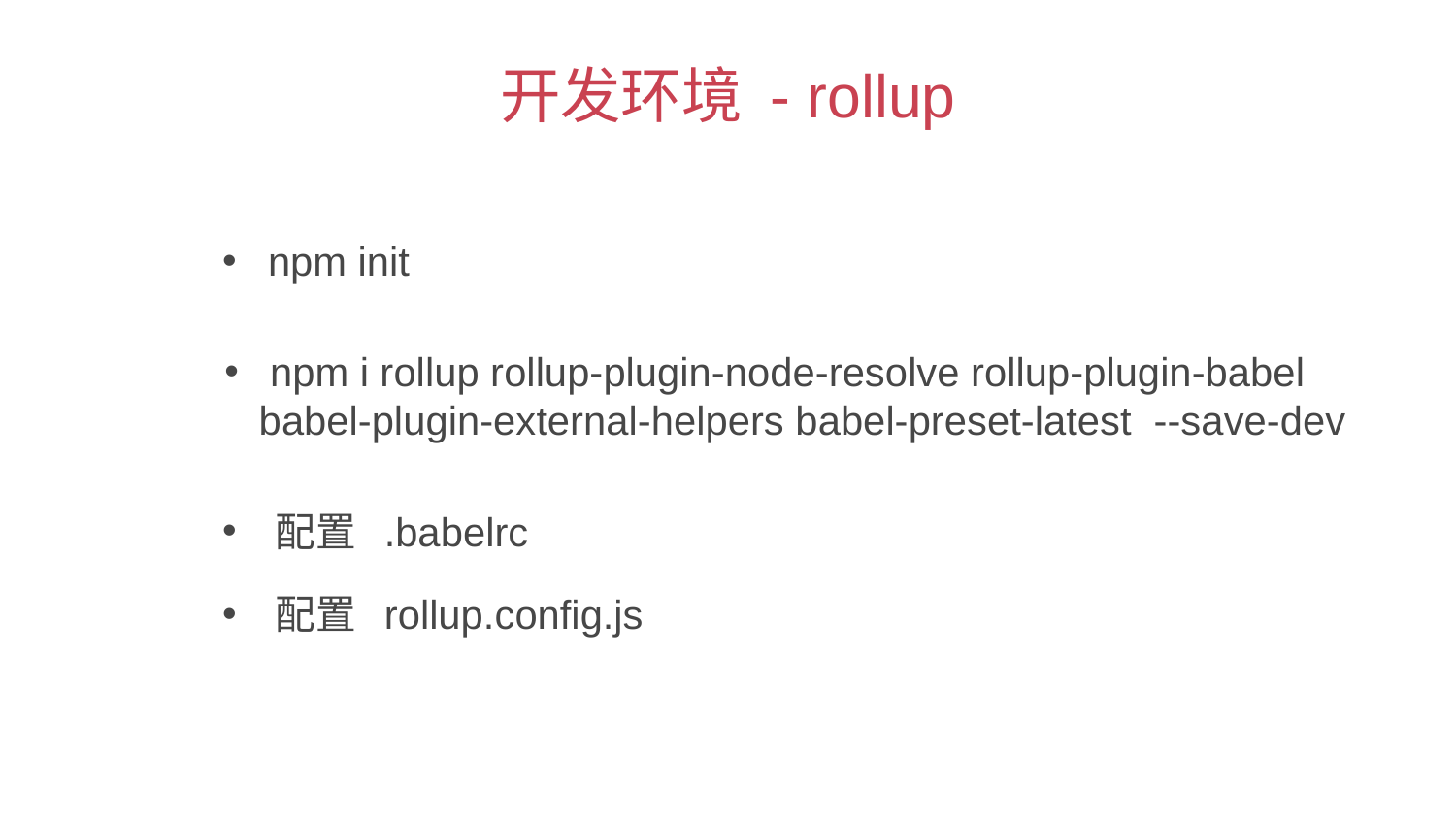

开发环境 - rollup
 npm init
 npm i rollup rollup-plugin-node-resolve rollup-plugin-babel babel-plugin-external-helpers babel-preset-latest  --save-dev
 配置  .babelrc
 配置  rollup.config.js